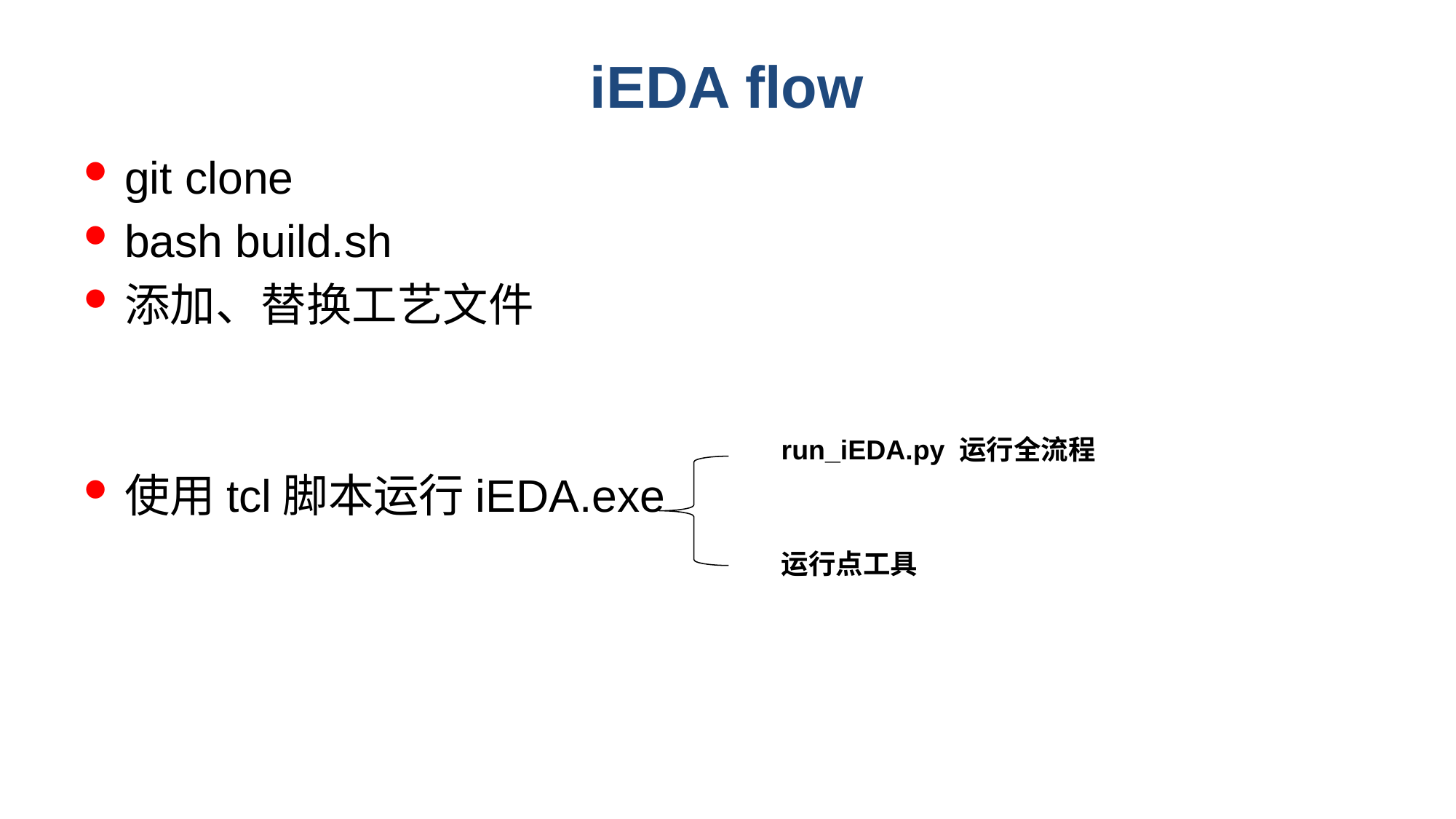

# iEDA flow
git clone
bash build.sh
添加、替换工艺文件

使用tcl脚本运行iEDA.exe
run_iEDA.py 运行全流程

运行点工具